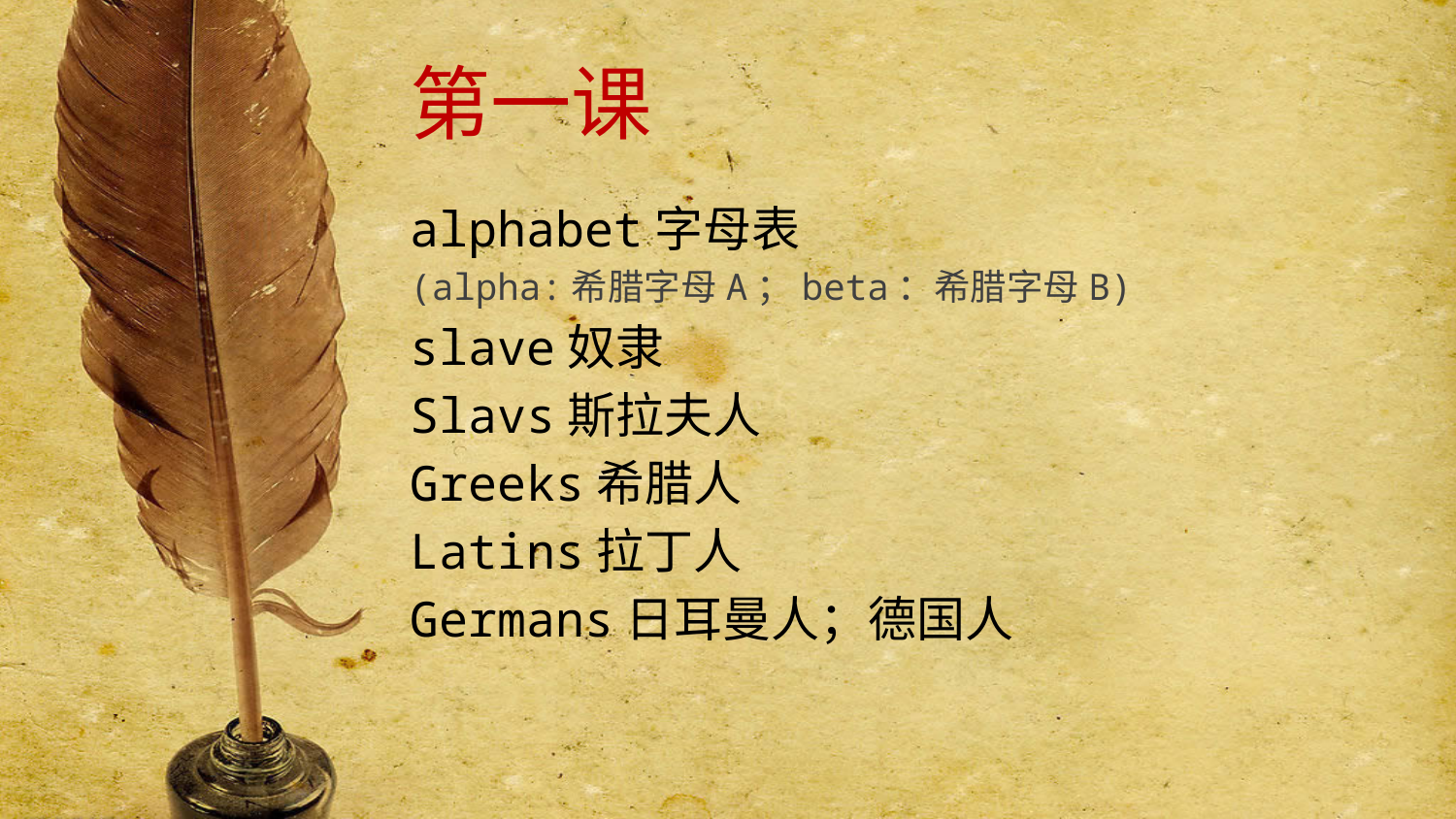

# 第一课
alphabet字母表
(alpha:希腊字母A；beta：希腊字母B)
slave奴隶
Slavs斯拉夫人
Greeks希腊人
Latins拉丁人
Germans日耳曼人；德国人